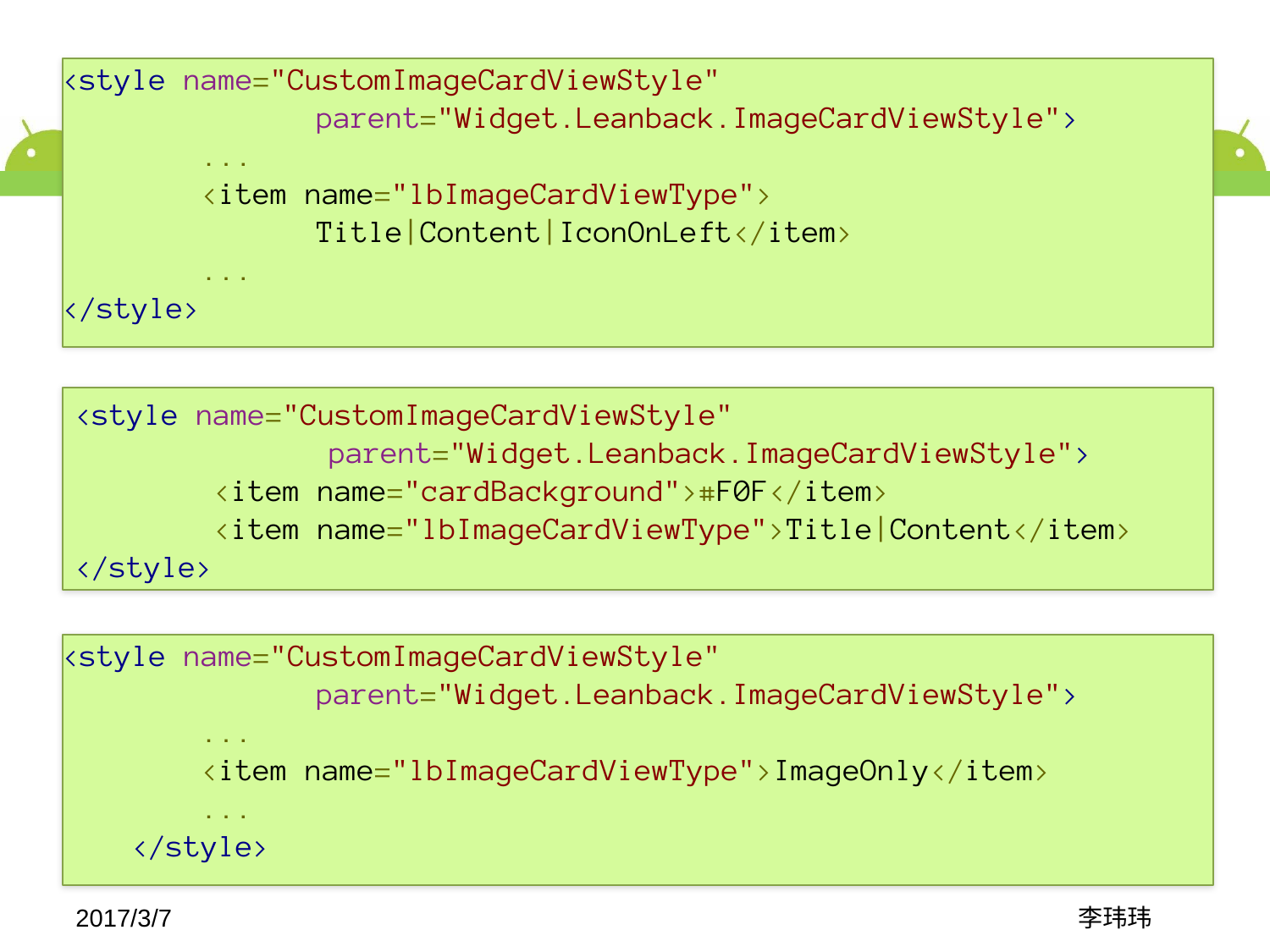

# 卡片视图的组合组件样式
<style name="CustomImageCardViewStyle"
		parent="Widget.Leanback.ImageCardViewStyle">
        ...
        <item name="lbImageCardViewType">
		Title|Content|IconOnLeft</item>
        ...
</style>

<style name="CustomImageCardViewStyle"
		parent="Widget.Leanback.ImageCardViewStyle">
        <item name="cardBackground">#F0F</item>
        <item name="lbImageCardViewType">Title|Content</item>
</style>
<style name="CustomImageCardViewStyle"
		parent="Widget.Leanback.ImageCardViewStyle">
        ...
        <item name="lbImageCardViewType">ImageOnly</item>
        ...
    </style>